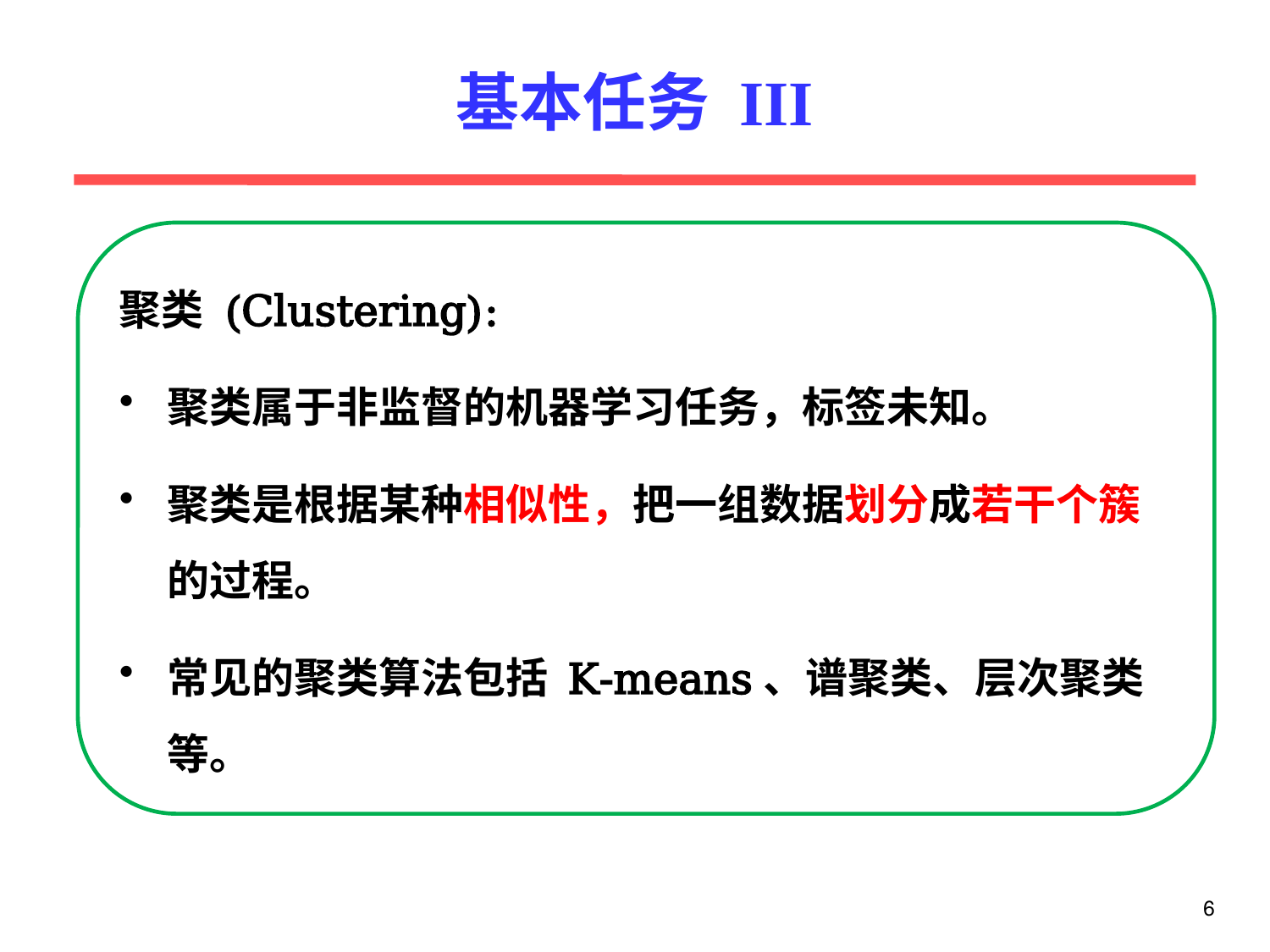

# 基本任务 III
聚类 (Clustering):
聚类属于非监督的机器学习任务，标签未知。
聚类是根据某种相似性，把一组数据划分成若干个簇的过程。
常见的聚类算法包括 K-means、谱聚类、层次聚类等。
6